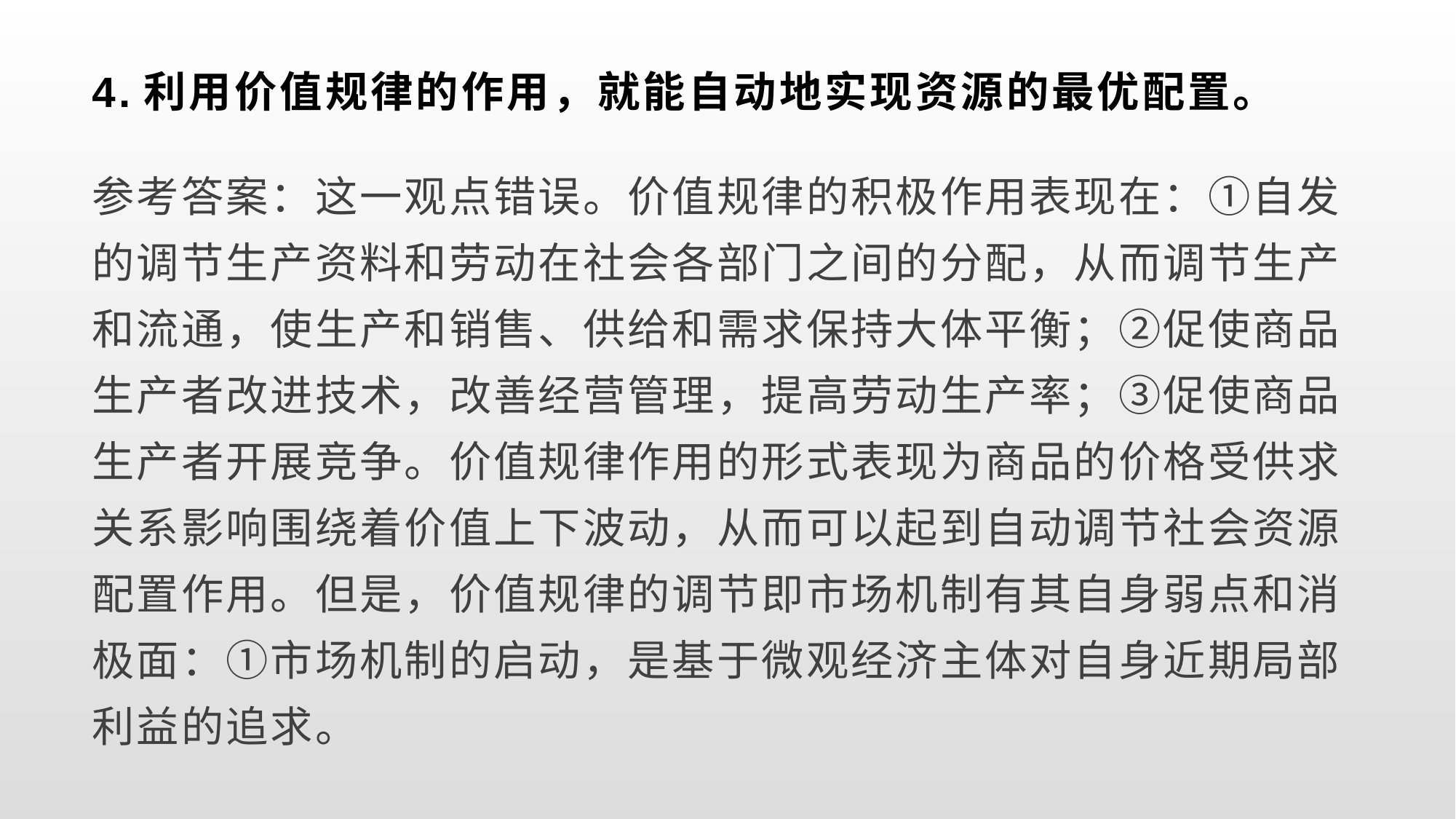

# 4.利用价值规律的作用，就能自动地实现资源的最优配置。
参考答案：这一观点错误。价值规律的积极作用表现在：①自发的调节生产资料和劳动在社会各部门之间的分配，从而调节生产和流通，使生产和销售、供给和需求保持大体平衡；②促使商品生产者改进技术，改善经营管理，提高劳动生产率；③促使商品生产者开展竞争。价值规律作用的形式表现为商品的价格受供求关系影响围绕着价值上下波动，从而可以起到自动调节社会资源配置作用。但是，价值规律的调节即市场机制有其自身弱点和消极面：①市场机制的启动，是基于微观经济主体对自身近期局部利益的追求。